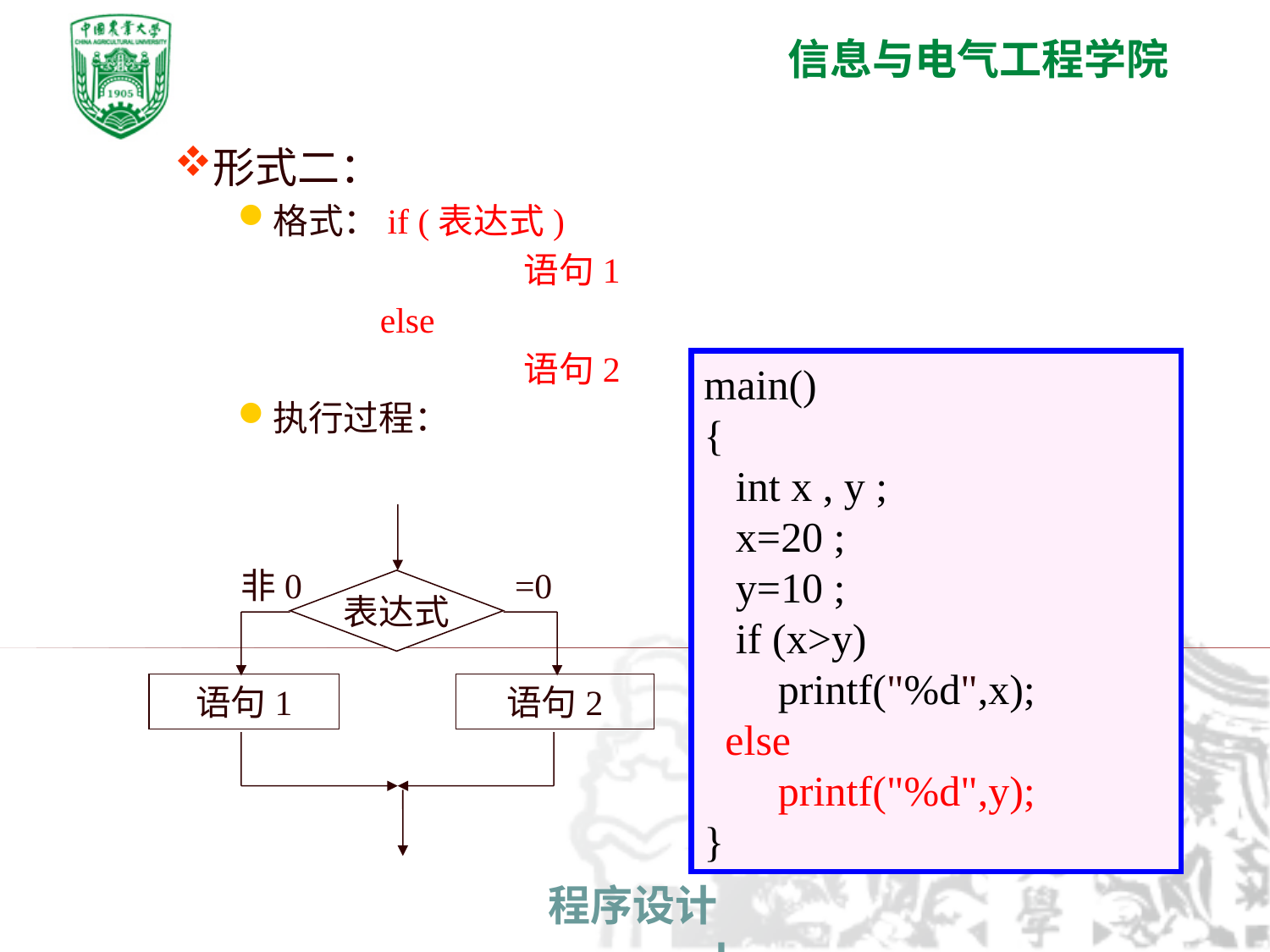

形式二：
格式：if (表达式)
			语句1
                else
			语句2
执行过程：
main()
{
   int x , y ;
   x=20 ;
   y=10 ;
   if (x>y)
       printf("%d",x);
  else
       printf("%d",y);
}

非0
=0
表达式

语句1
语句2